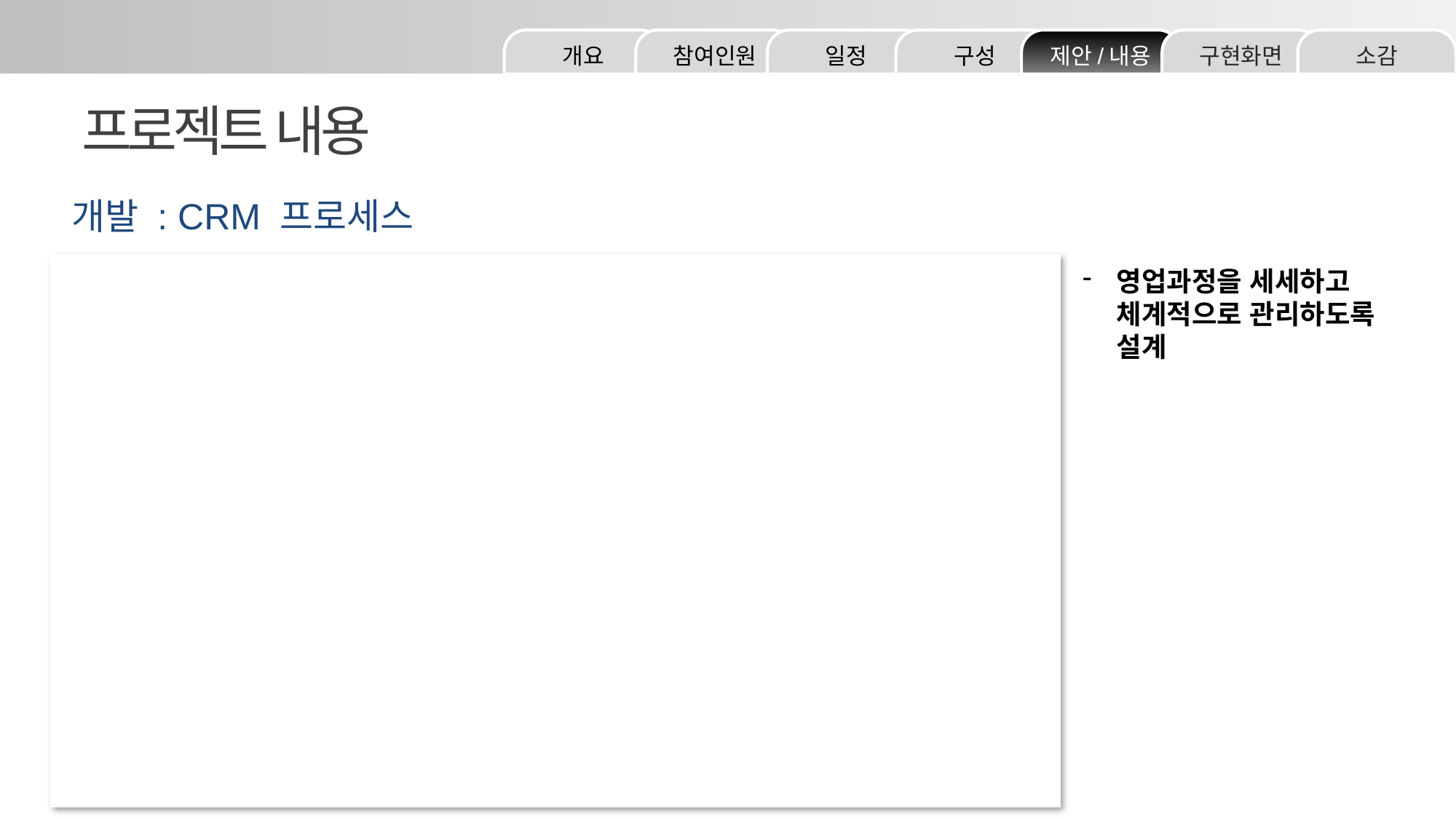

소감
구현화면
제안/내용
구성
일정
참여인원
개요

프로젝트 내용
개발 : CRM 프로세스

영업과정을 세세하고 체계적으로 관리하도록 설계